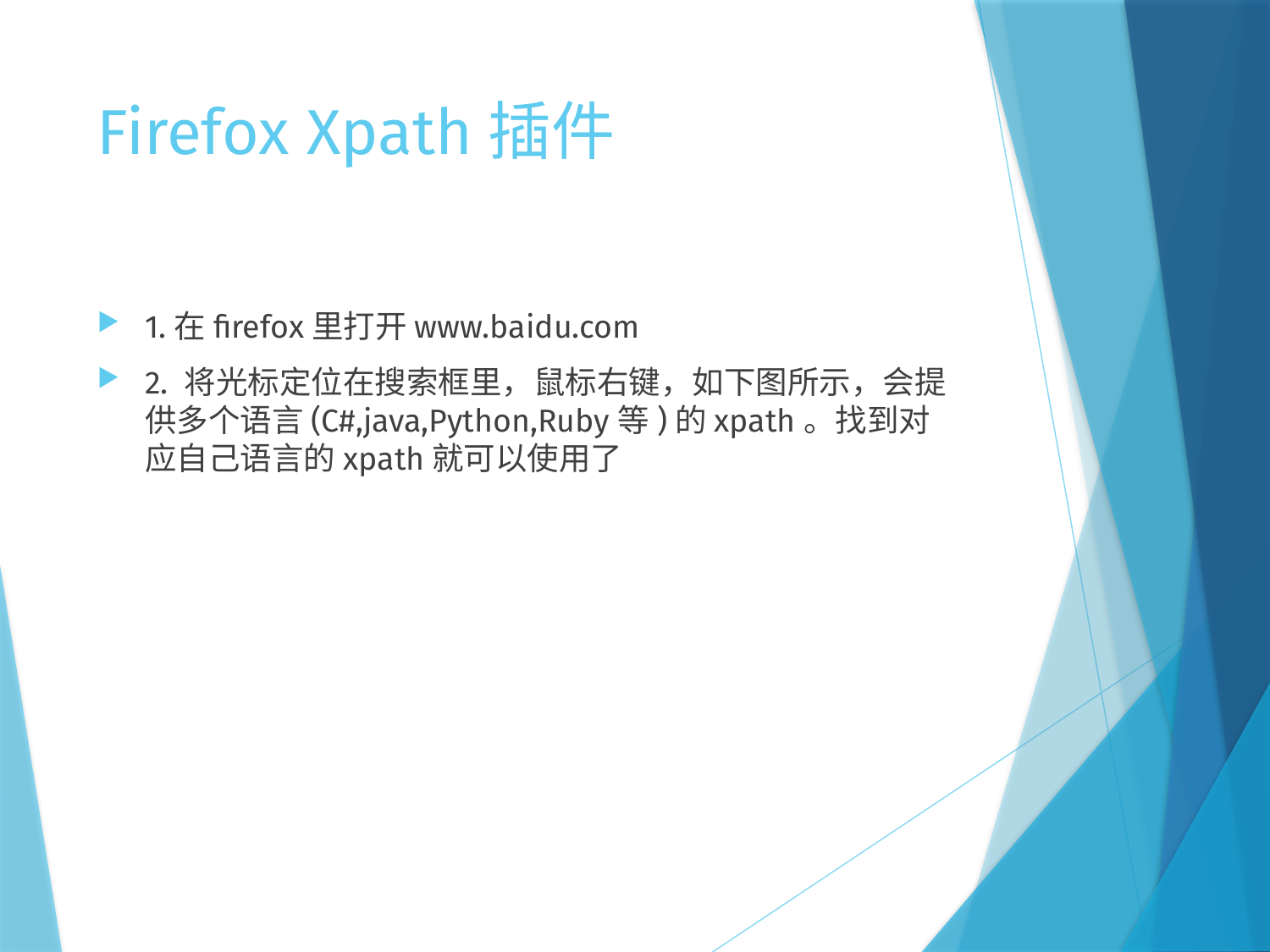

# Firefox Xpath插件
1.在firefox里打开www.baidu.com
2. 将光标定位在搜索框里，鼠标右键，如下图所示，会提供多个语言(C#,java,Python,Ruby等)的xpath。找到对应自己语言的xpath就可以使用了